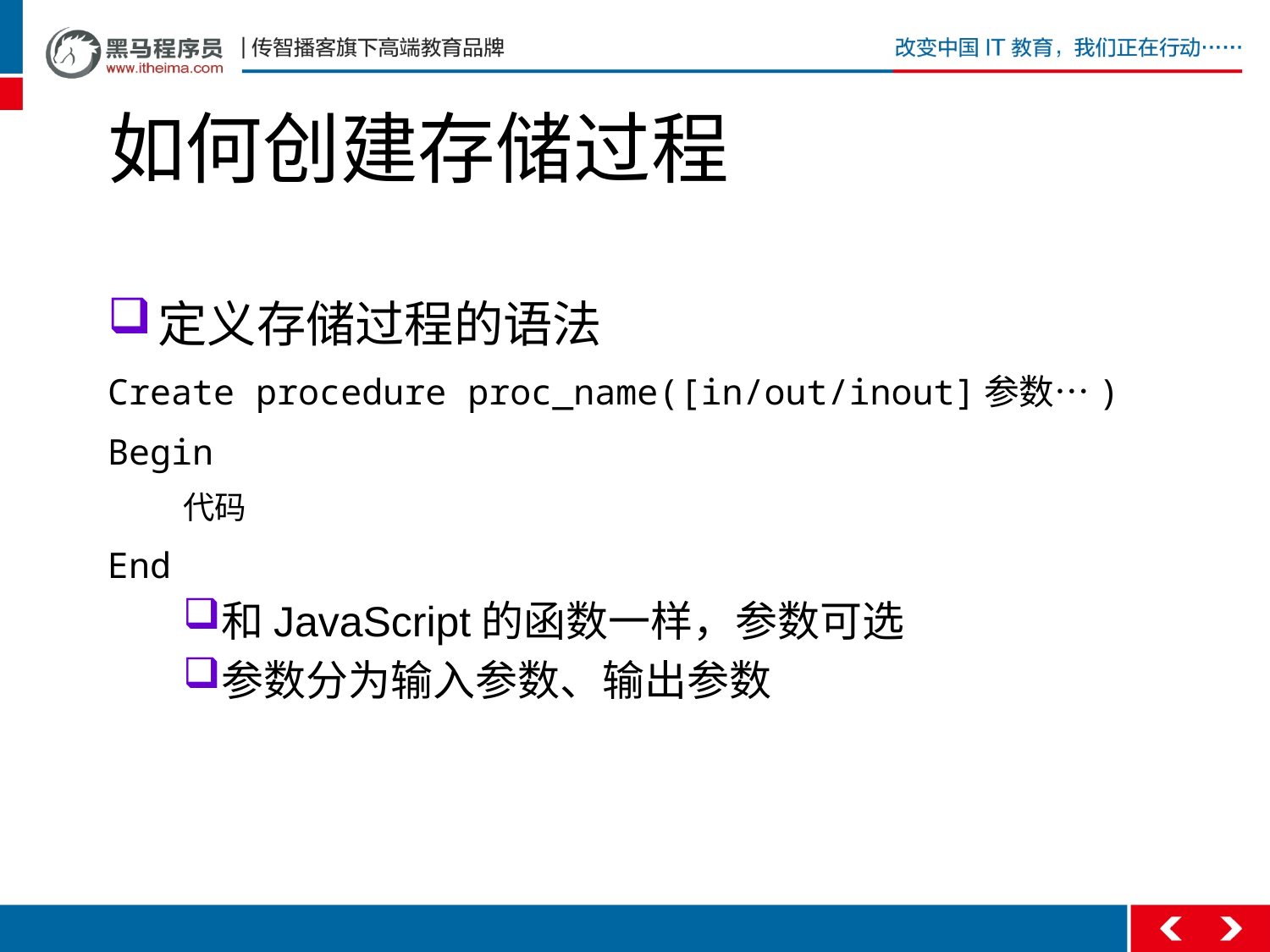

# 如何创建存储过程
定义存储过程的语法
Create procedure proc_name([in/out/inout]参数…)
Begin
代码
End
和JavaScript的函数一样，参数可选
参数分为输入参数、输出参数